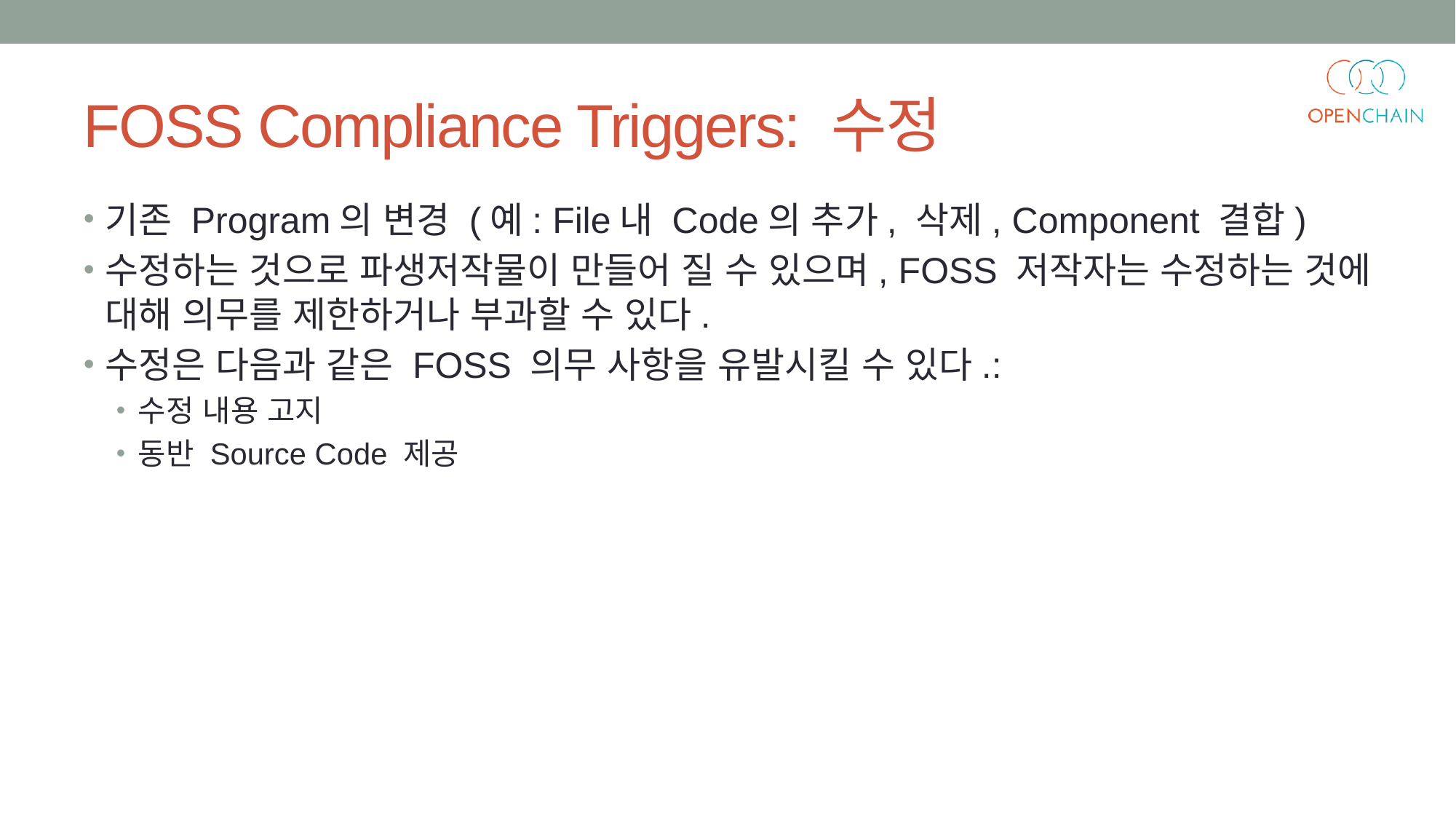

# FOSS Compliance Triggers: 수정
기존 Program의 변경 (예: File내 Code의 추가, 삭제, Component 결합)
수정하는 것으로 파생저작물이 만들어 질 수 있으며, FOSS 저작자는 수정하는 것에 대해 의무를 제한하거나 부과할 수 있다.
수정은 다음과 같은 FOSS 의무 사항을 유발시킬 수 있다.:
수정 내용 고지
동반 Source Code 제공